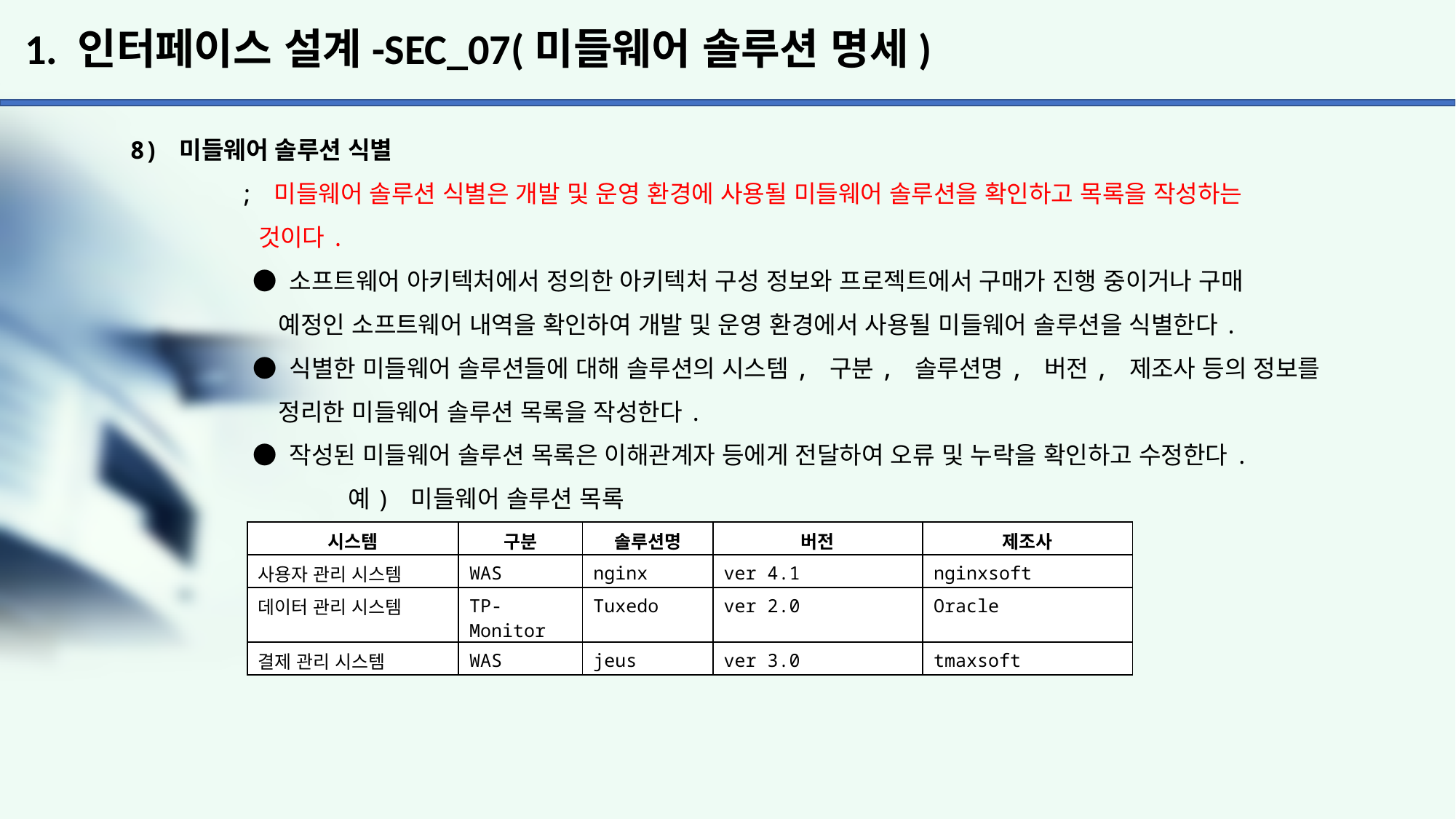

# 1. 인터페이스 설계-SEC_07(미들웨어 솔루션 명세)
8) 미들웨어 솔루션 식별
	; 미들웨어 솔루션 식별은 개발 및 운영 환경에 사용될 미들웨어 솔루션을 확인하고 목록을 작성하는
	  것이다.
	  ● 소프트웨어 아키텍처에서 정의한 아키텍처 구성 정보와 프로젝트에서 구매가 진행 중이거나 구매
	     예정인 소프트웨어 내역을 확인하여 개발 및 운영 환경에서 사용될 미들웨어 솔루션을 식별한다.
	  ● 식별한 미들웨어 솔루션들에 대해 솔루션의 시스템, 구분, 솔루션명, 버전, 제조사 등의 정보를
	     정리한 미들웨어 솔루션 목록을 작성한다.
	  ● 작성된 미들웨어 솔루션 목록은 이해관계자 등에게 전달하여 오류 및 누락을 확인하고 수정한다.
		예) 미들웨어 솔루션 목록
| 시스템 | 구분 | 솔루션명 | 버전 | 제조사 |
| --- | --- | --- | --- | --- |
| 사용자 관리 시스템 | WAS | nginx | ver 4.1 | nginxsoft |
| 데이터 관리 시스템 | TP-Monitor | Tuxedo | ver 2.0 | Oracle |
| 결제 관리 시스템 | WAS | jeus | ver 3.0 | tmaxsoft |